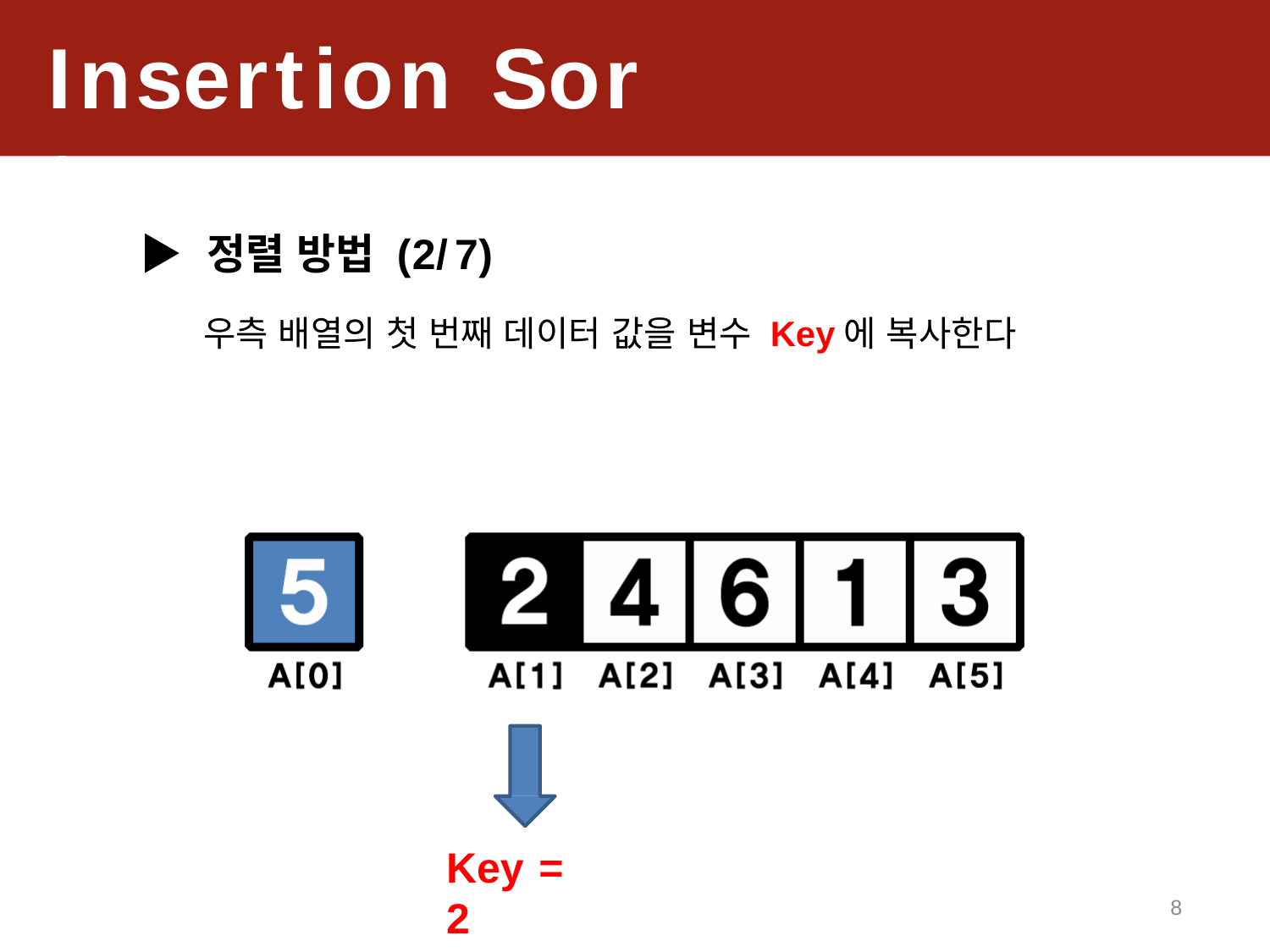

Insertion	Sor t
▶ 정렬 방법 (2/7)

우측 배열의 첫 번째 데이터 값을 변수 Key에 복사한다

Key = 2
8